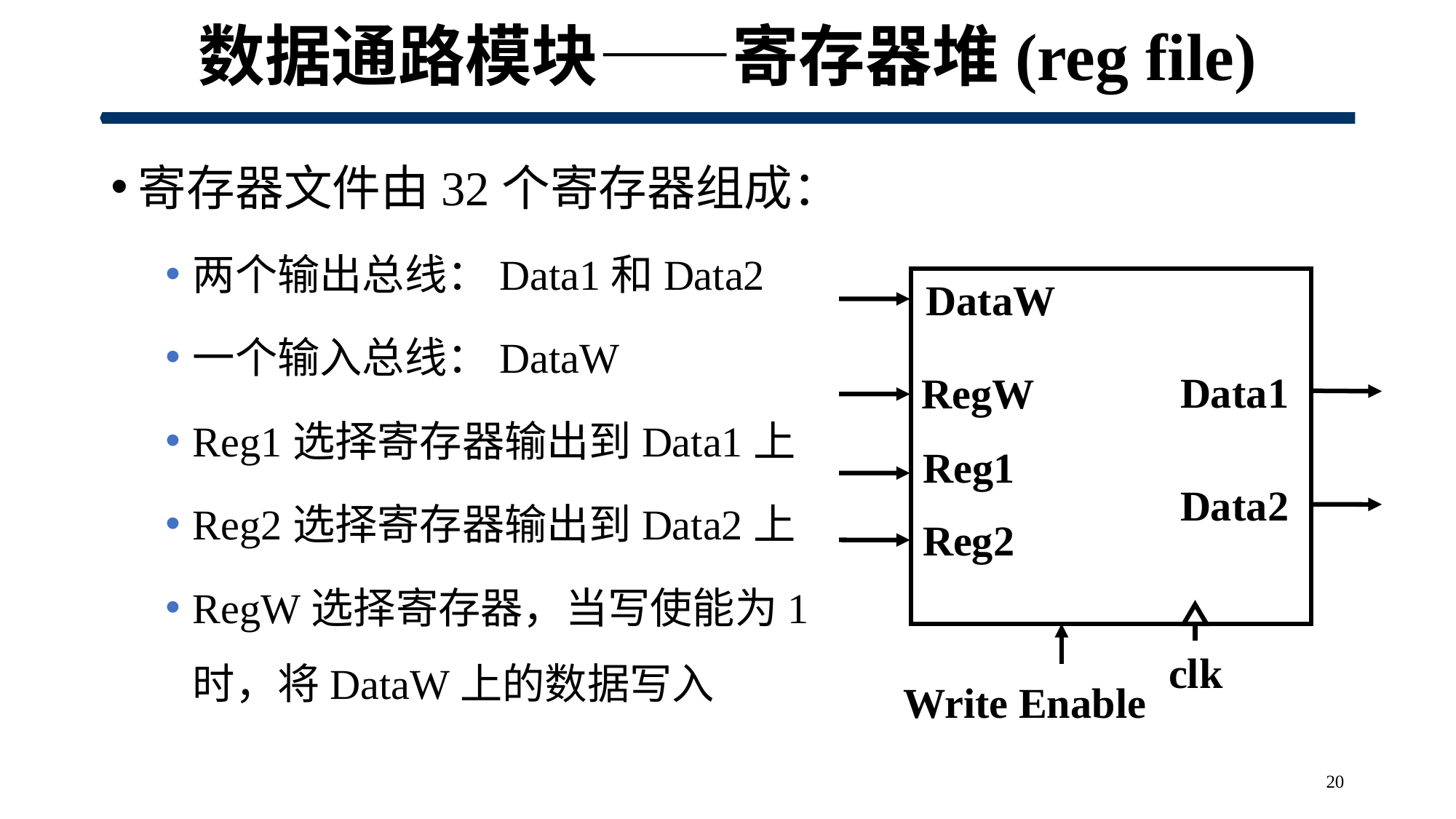

# 数据通路模块——寄存器堆(reg file)
寄存器文件由32个寄存器组成：
两个输出总线：Data1和Data2
一个输入总线：DataW
Reg1选择寄存器输出到Data1上
Reg2选择寄存器输出到Data2上
RegW选择寄存器，当写使能为1时，将DataW上的数据写入
DataW

Data1
RegW
Reg1
Data2
Reg2
clk
Write Enable

20